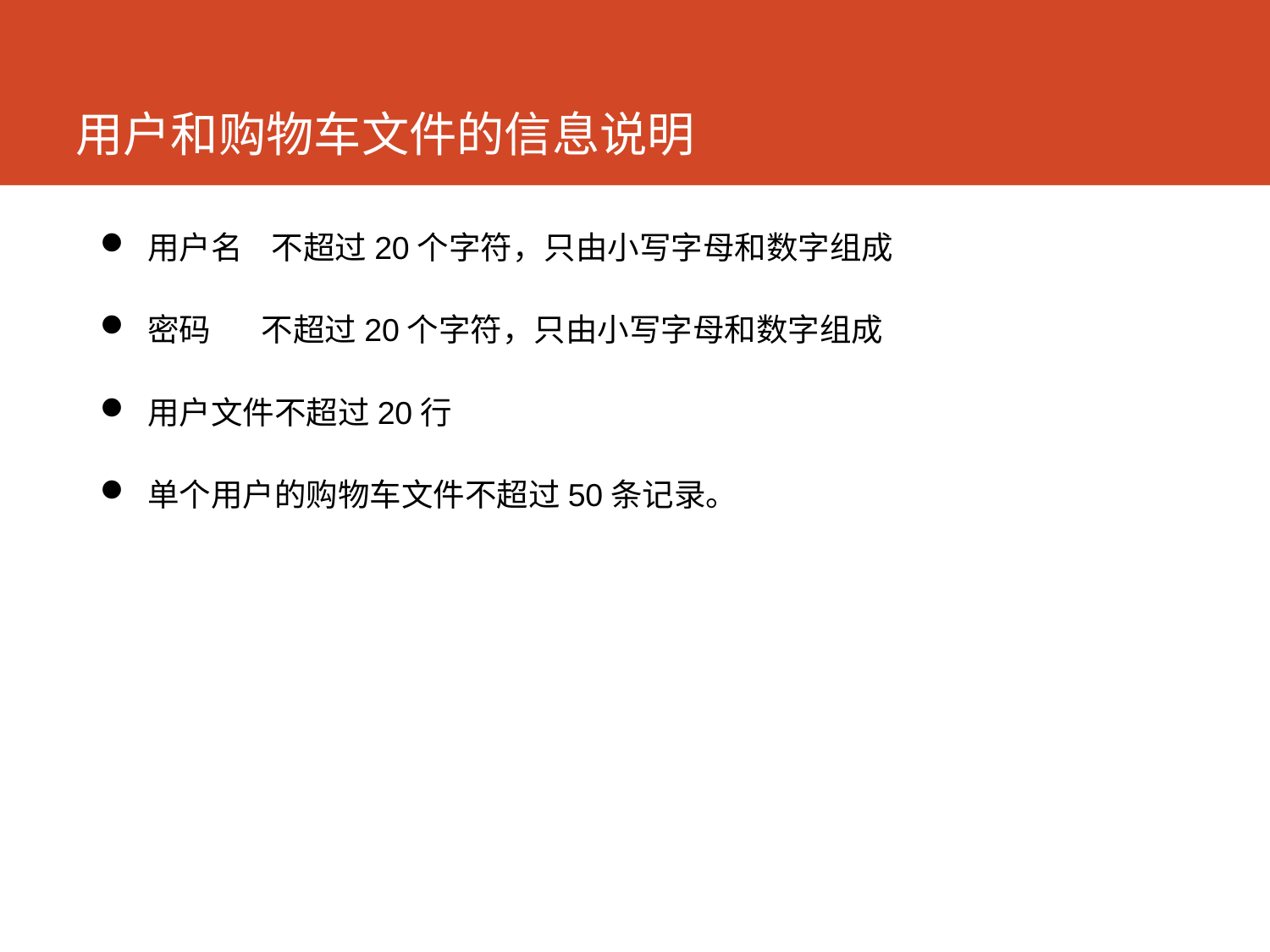

# 用户和购物车文件的信息说明
用户名    不超过20个字符，只由小写字母和数字组成
密码       不超过20个字符，只由小写字母和数字组成
用户文件不超过20行
单个用户的购物车文件不超过50条记录。